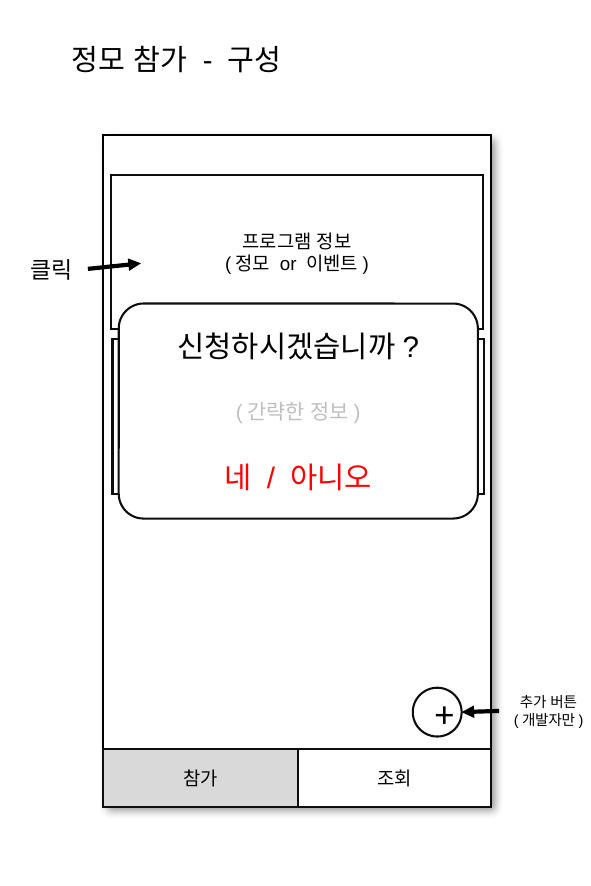

정모 참가 - 구성

프로그램 정보
(정모 or 이벤트)
클릭
신청하시겠습니까?

(간략한 정보)

네 / 아니오
프로그램 정보
추가 버튼
(개발자만)
+
참가
조회